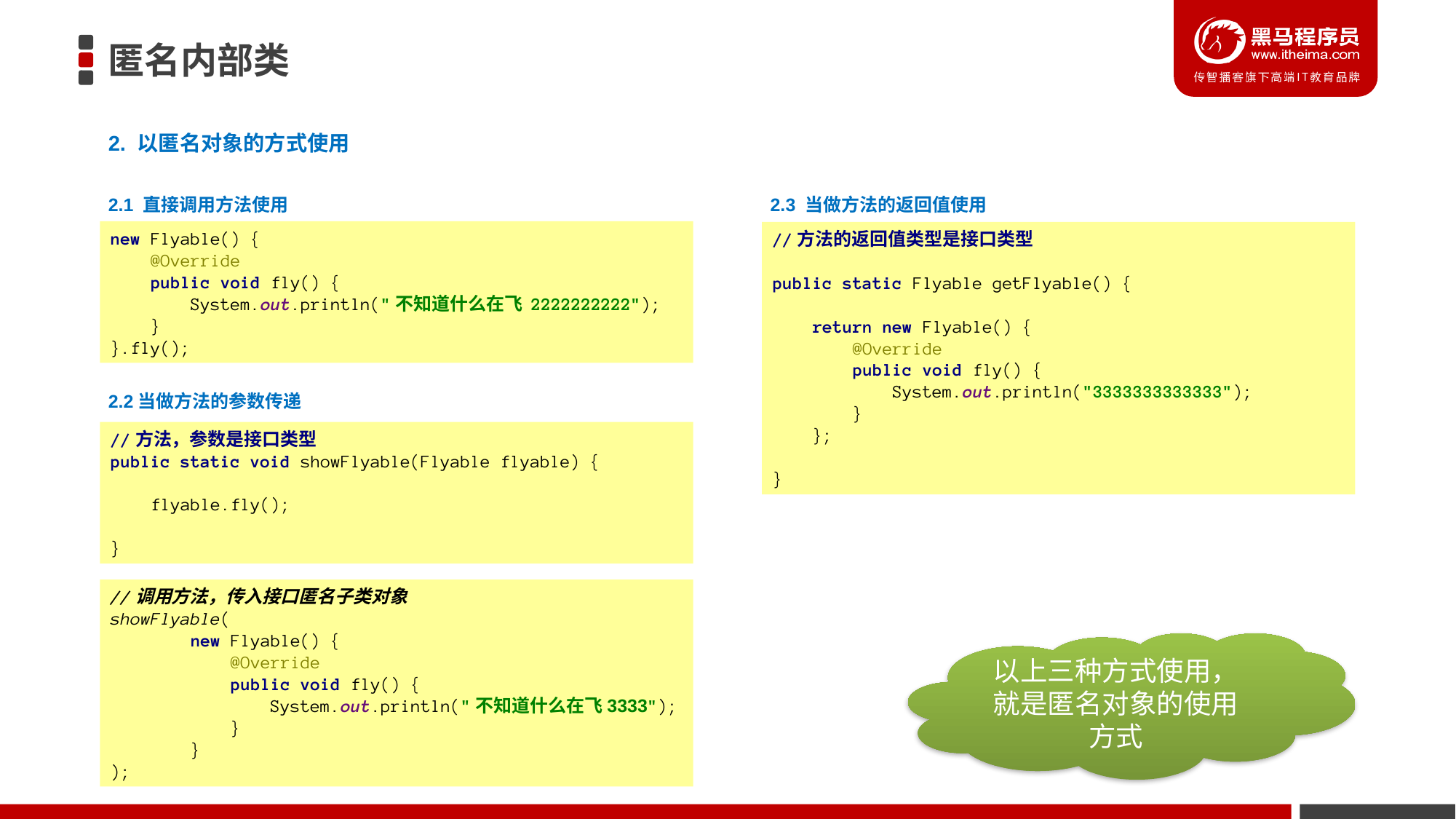

# 匿名内部类
2. 以匿名对象的方式使用
2.1 直接调用方法使用
2.3 当做方法的返回值使用
new Flyable() {
    @Override
    public void fly() {
        System.out.println("不知道什么在飞 2222222222");
    }
}.fly();
//方法的返回值类型是接口类型

public static Flyable getFlyable() {
    return new Flyable() {
        @Override
        public void fly() {
            System.out.println("3333333333333");
        }
    };
}
2.2当做方法的参数传递
//方法，参数是接口类型
public static void showFlyable(Flyable flyable) {
    flyable.fly();
}
//调用方法，传入接口匿名子类对象
showFlyable(
        new Flyable() {
            @Override
            public void fly() {
                System.out.println("不知道什么在飞3333");
            }
        }
);
以上三种方式使用，就是匿名对象的使用方式